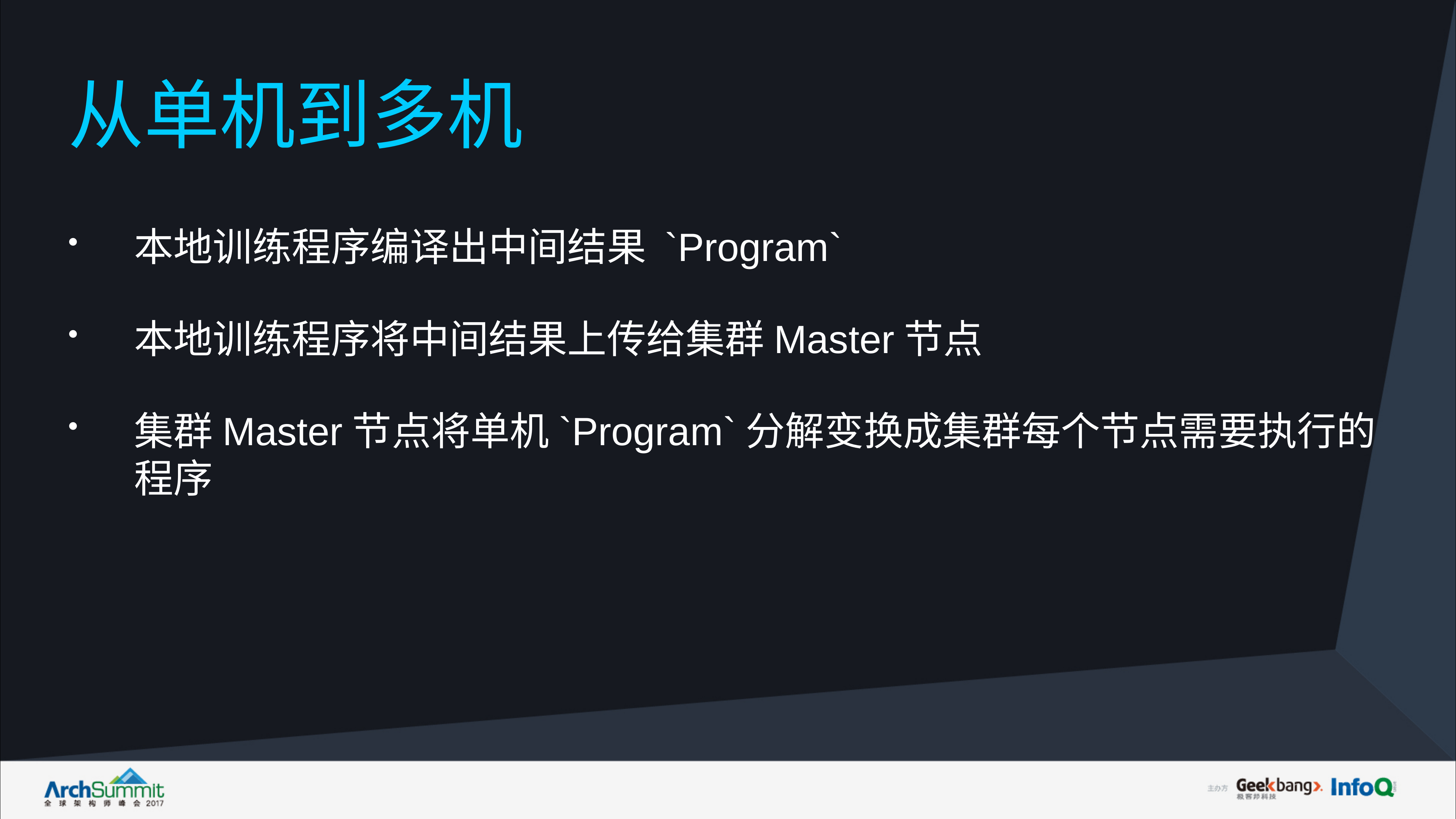

# 从单机到多机
本地训练程序编译出中间结果 `Program`
本地训练程序将中间结果上传给集群Master节点
集群Master节点将单机`Program`分解变换成集群每个节点需要执行的程序